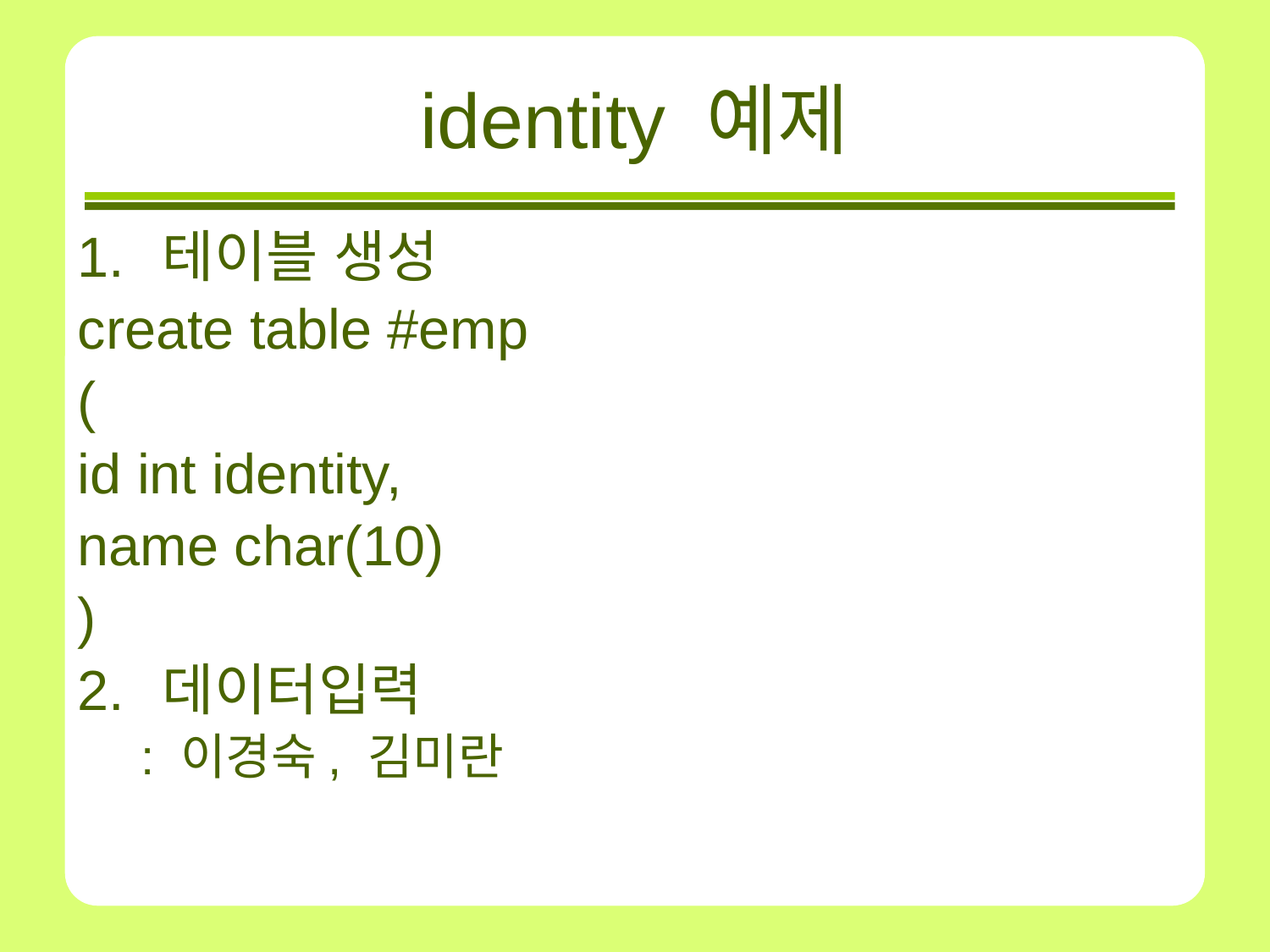

# identity 예제
테이블 생성
create table #emp
(
id int identity,
name char(10)
)
데이터입력
: 이경숙, 김미란